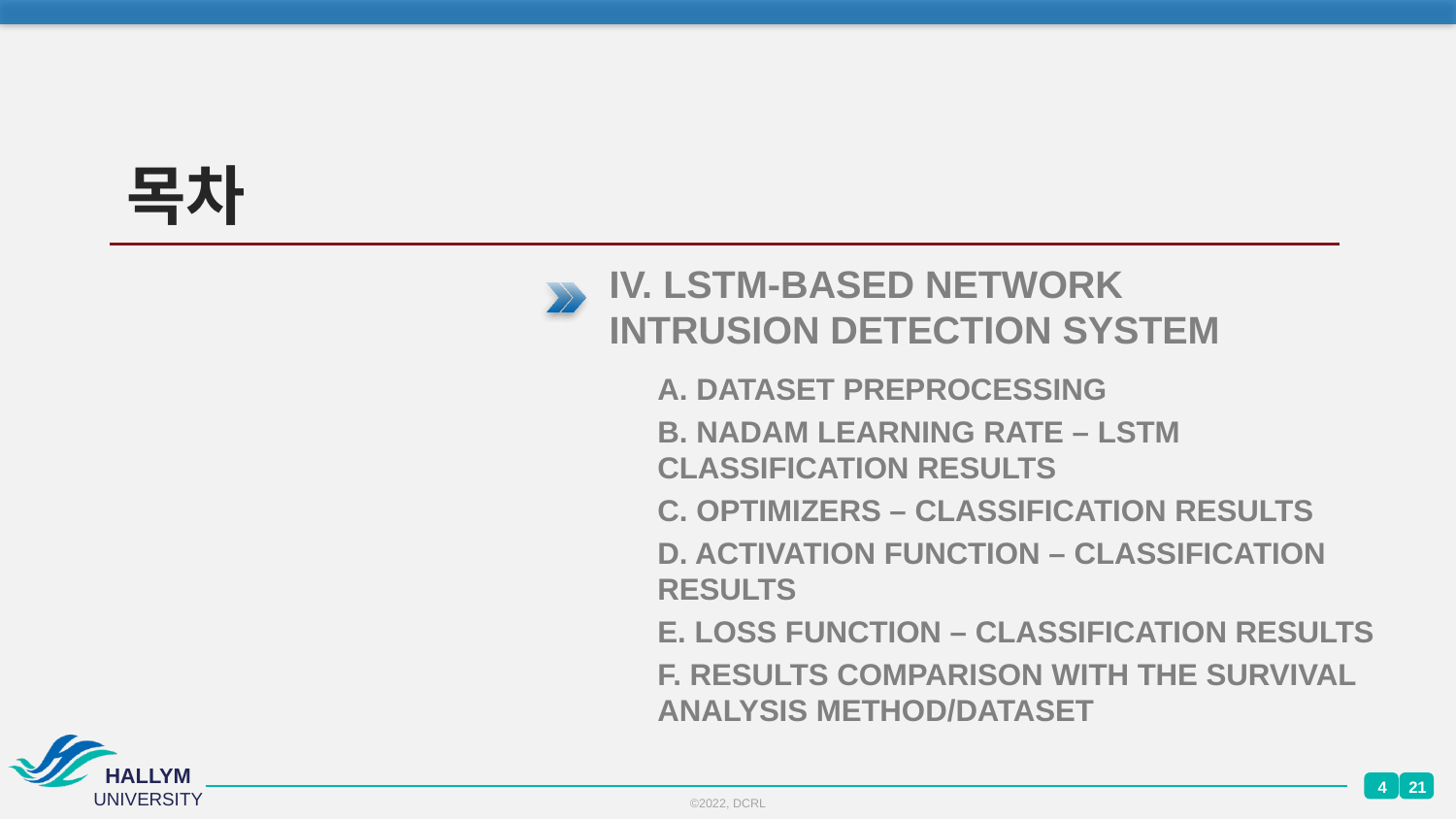

# 목차
IV. LSTM-BASED NETWORK INTRUSION DETECTION SYSTEM

A. DATASET PREPROCESSING
B. NADAM LEARNING RATE – LSTM CLASSIFICATION RESULTS
C. OPTIMIZERS – CLASSIFICATION RESULTS
D. ACTIVATION FUNCTION – CLASSIFICATION RESULTS
E. LOSS FUNCTION – CLASSIFICATION RESULTS
F. RESULTS COMPARISON WITH THE SURVIVAL ANALYSIS METHOD/DATASET